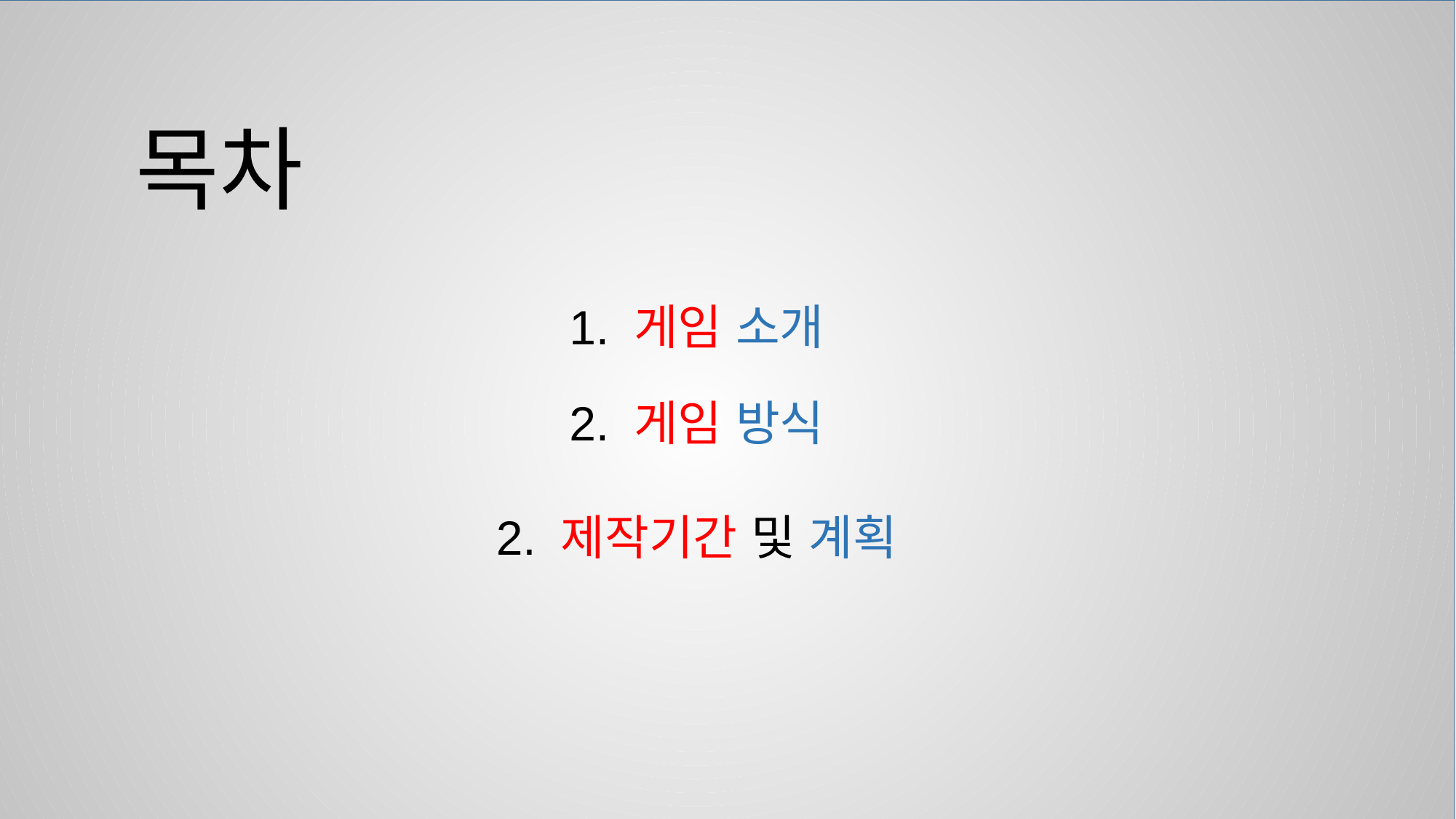

# 목차
1. 게임 소개
2. 게임 방식

2. 제작기간 및 계획